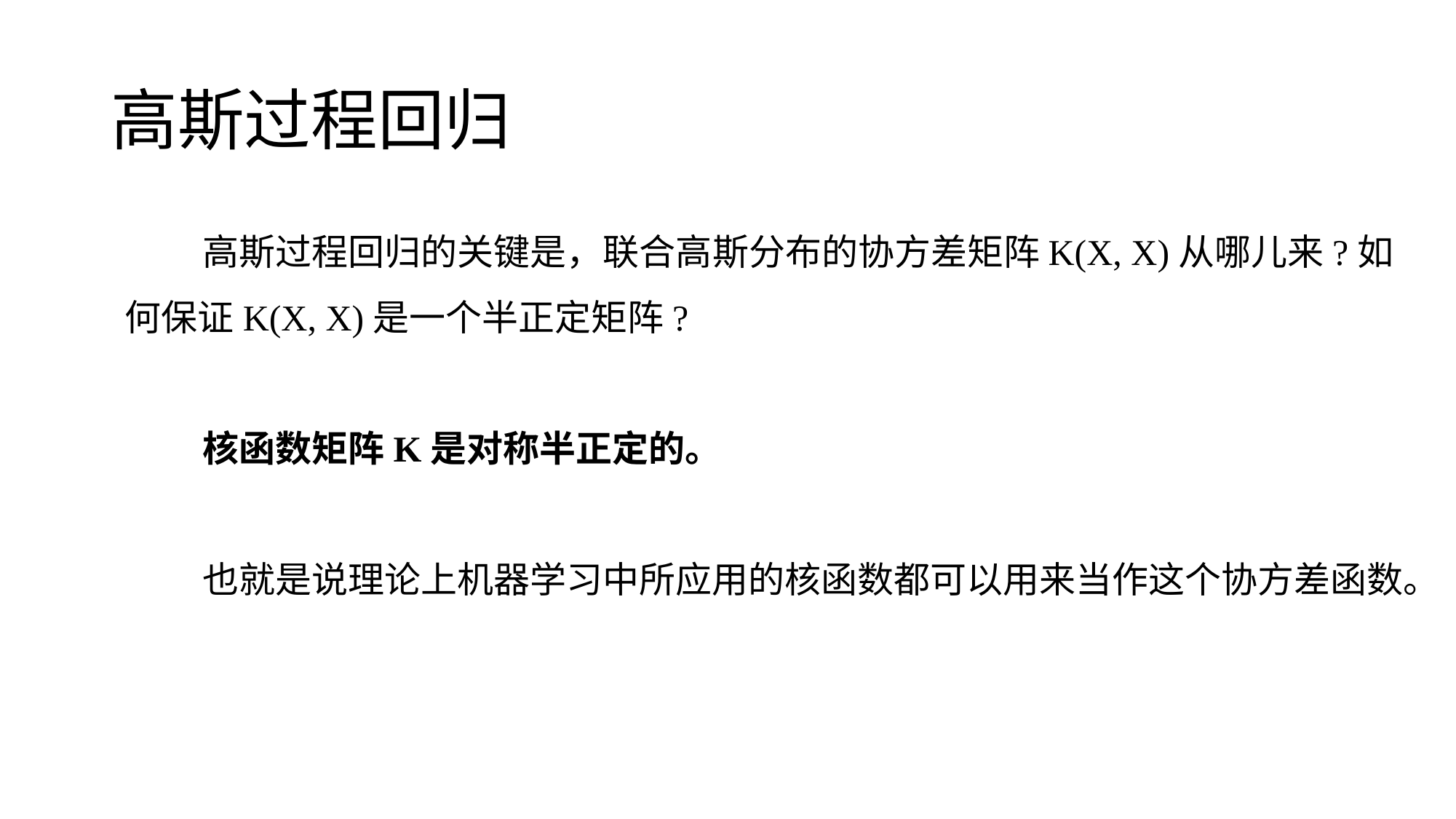

# 高斯过程回归
    高斯过程回归的关键是，联合高斯分布的协方差矩阵K(X, X)从哪儿来?如何保证K(X, X)是一个半正定矩阵?

    核函数矩阵K是对称半正定的。

    也就是说理论上机器学习中所应用的核函数都可以用来当作这个协方差函数。